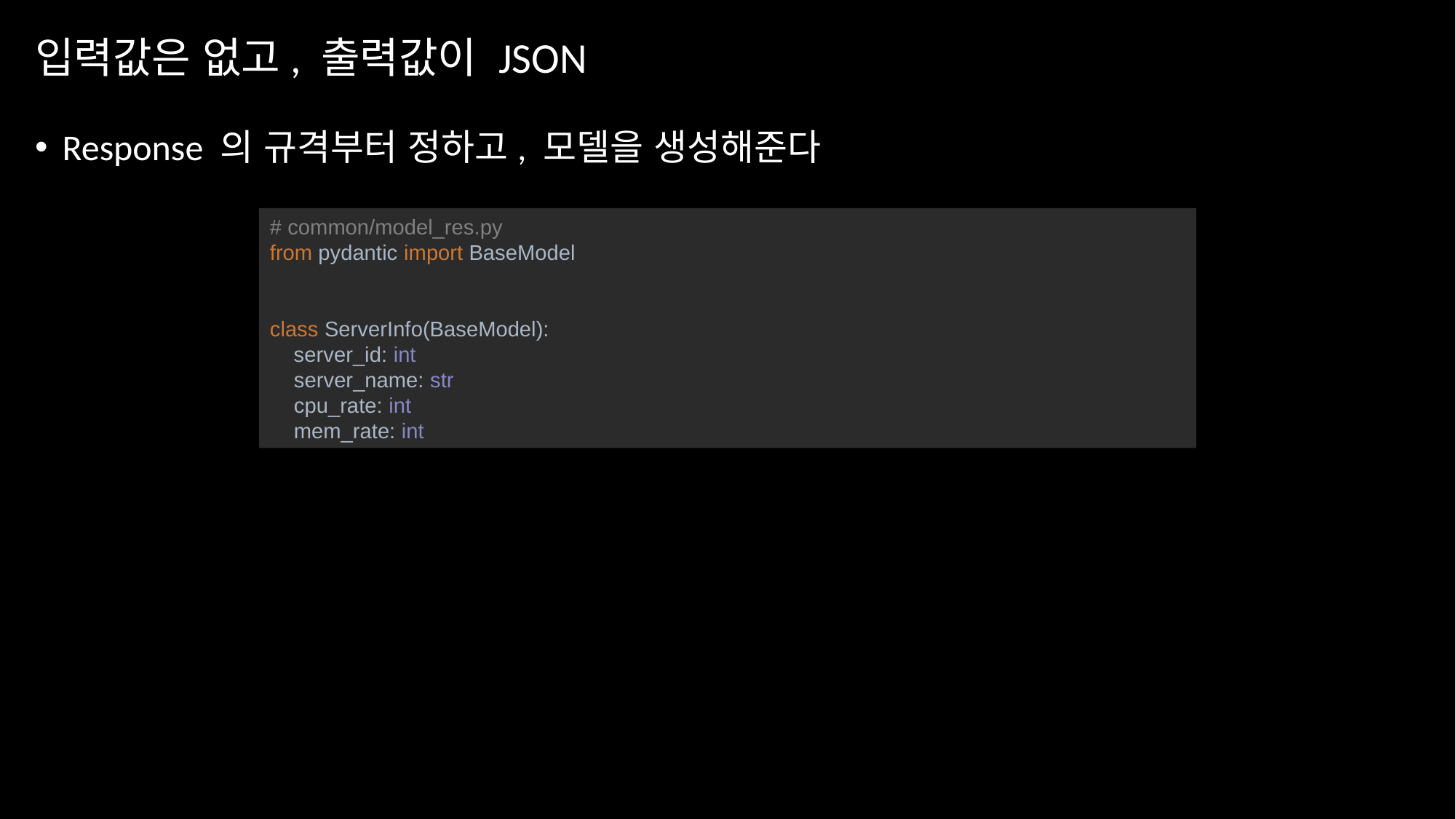

# 입력값은 없고, 출력값이 JSON
Response 의 규격부터 정하고, 모델을 생성해준다
# common/model_res.py from pydantic import BaseModel class ServerInfo(BaseModel): server_id: int server_name: str cpu_rate: int mem_rate: int